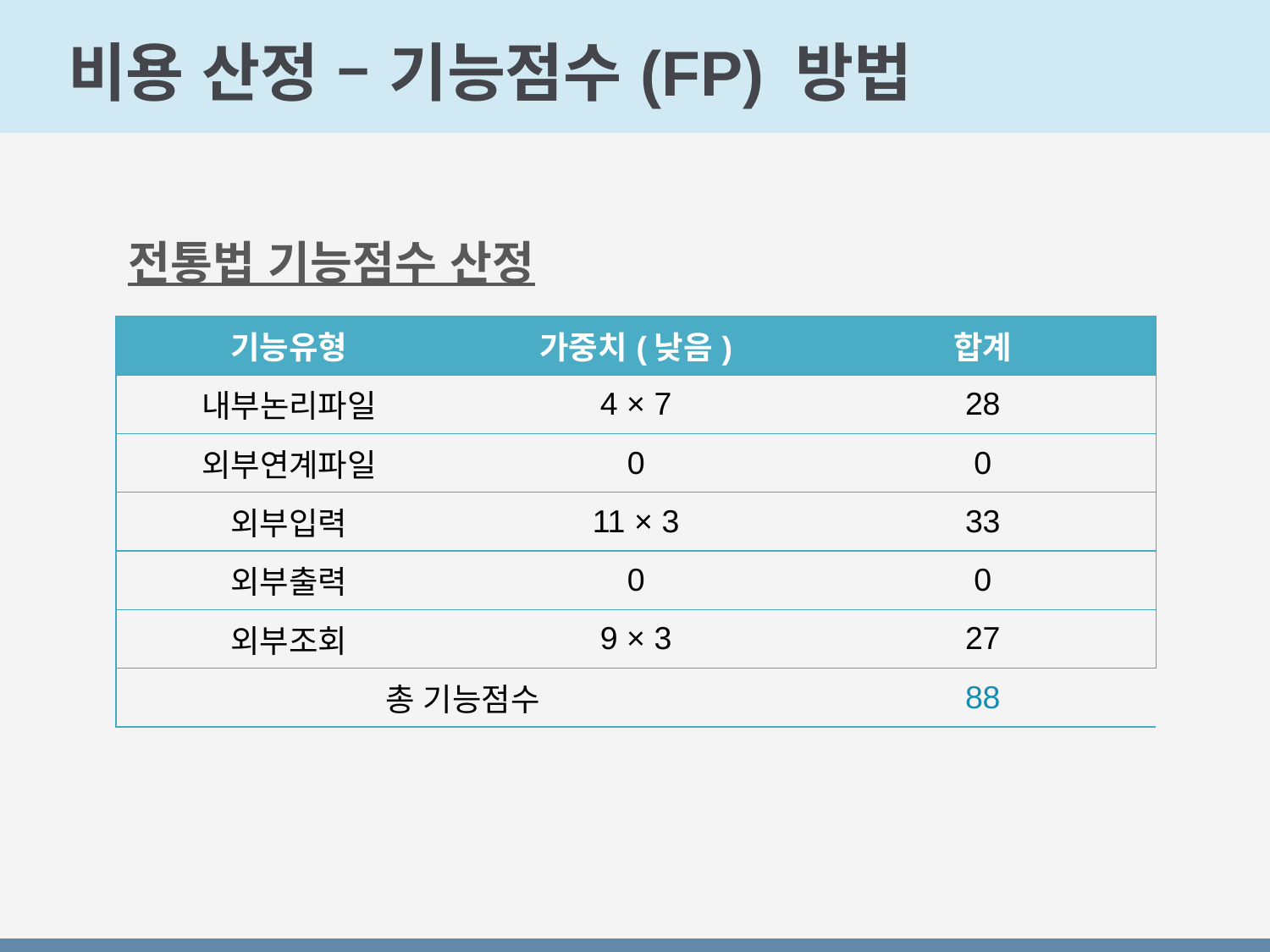

# 비용 산정 – 기능점수(FP) 방법
전통법 기능점수 산정
| 기능유형 | 가중치(낮음) | 합계 |
| --- | --- | --- |
| 내부논리파일 | 4 × 7 | 28 |
| 외부연계파일 | 0 | 0 |
| 외부입력 | 11 × 3 | 33 |
| 외부출력 | 0 | 0 |
| 외부조회 | 9 × 3 | 27 |
| 총 기능점수 |  | 88 |